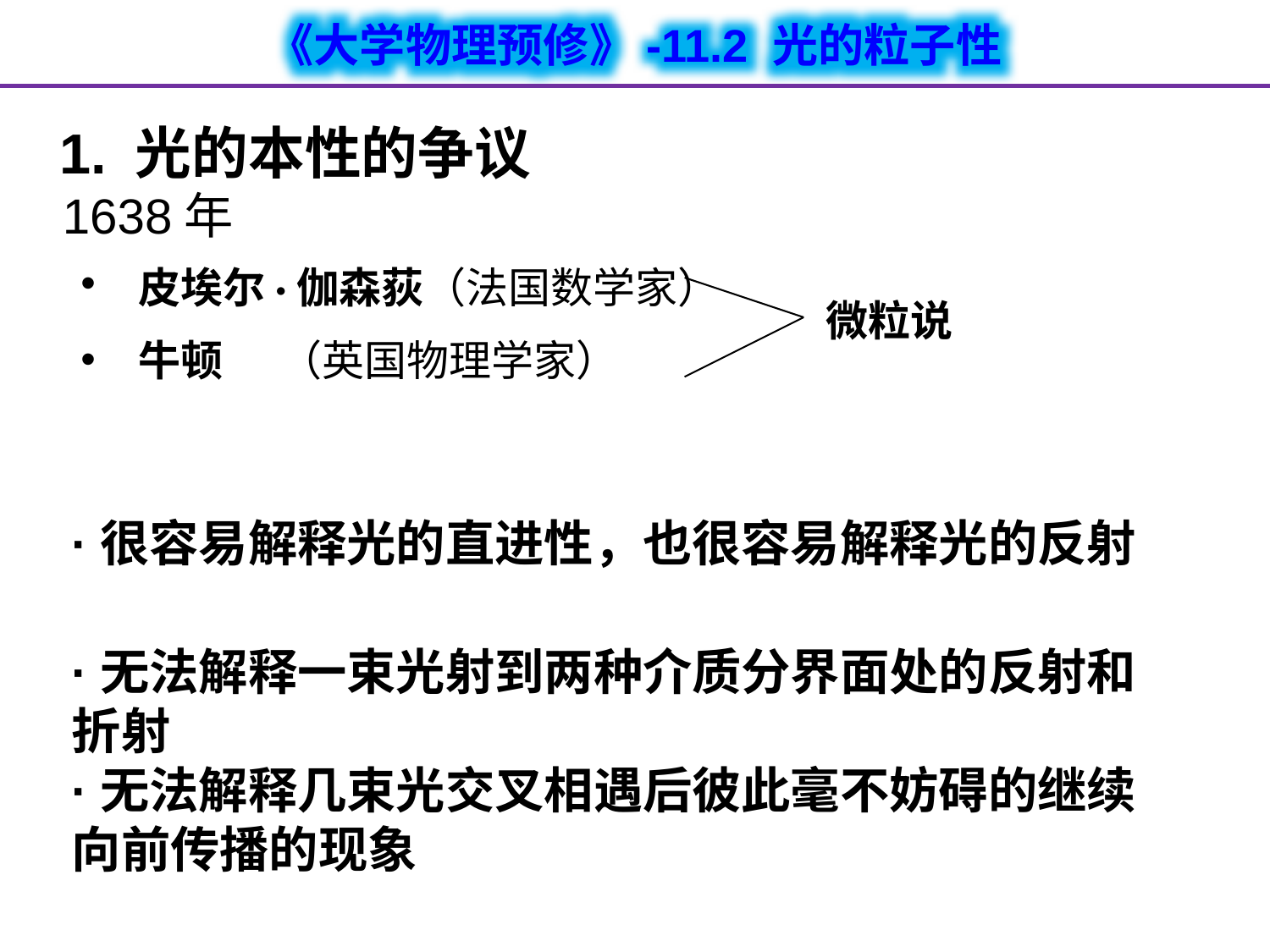

1. 光的本性的争议
1638年
皮埃尔·伽森荻（法国数学家）
牛顿      （英国物理学家）
微粒说
·很容易解释光的直进性，也很容易解释光的反射
·无法解释一束光射到两种介质分界面处的反射和折射
·无法解释几束光交叉相遇后彼此毫不妨碍的继续向前传播的现象